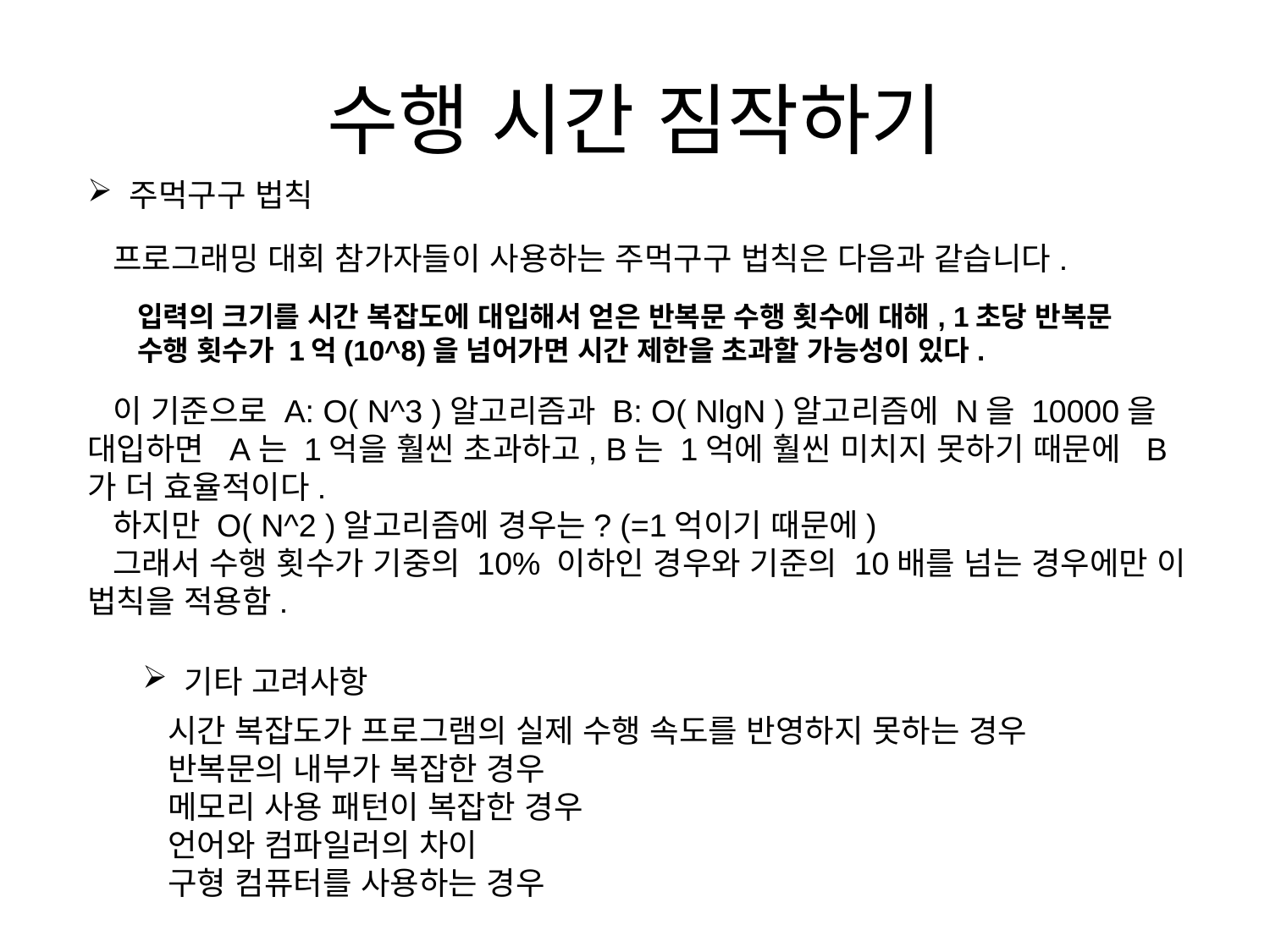

# 수행 시간 짐작하기
 주먹구구 법칙

  프로그래밍 대회 참가자들이 사용하는 주먹구구 법칙은 다음과 같습니다.

  이 기준으로 A: O( N^3 )알고리즘과 B: O( NlgN )알고리즘에 N을 10000을 대입하면  A는 1억을 훨씬 초과하고, B는 1억에 훨씬 미치지 못하기 때문에  B가 더 효율적이다.
  하지만 O( N^2 )알고리즘에 경우는? (=1억이기 때문에)
  그래서 수행 횟수가 기중의 10% 이하인 경우와 기준의 10배를 넘는 경우에만 이 법칙을 적용함.

입력의 크기를 시간 복잡도에 대입해서 얻은 반복문 수행 횟수에 대해, 1초당 반복문 수행 횟수가 1억(10^8)을 넘어가면 시간 제한을 초과할 가능성이 있다.
 기타 고려사항

  시간 복잡도가 프로그램의 실제 수행 속도를 반영하지 못하는 경우
  반복문의 내부가 복잡한 경우
  메모리 사용 패턴이 복잡한 경우
  언어와 컴파일러의 차이
  구형 컴퓨터를 사용하는 경우